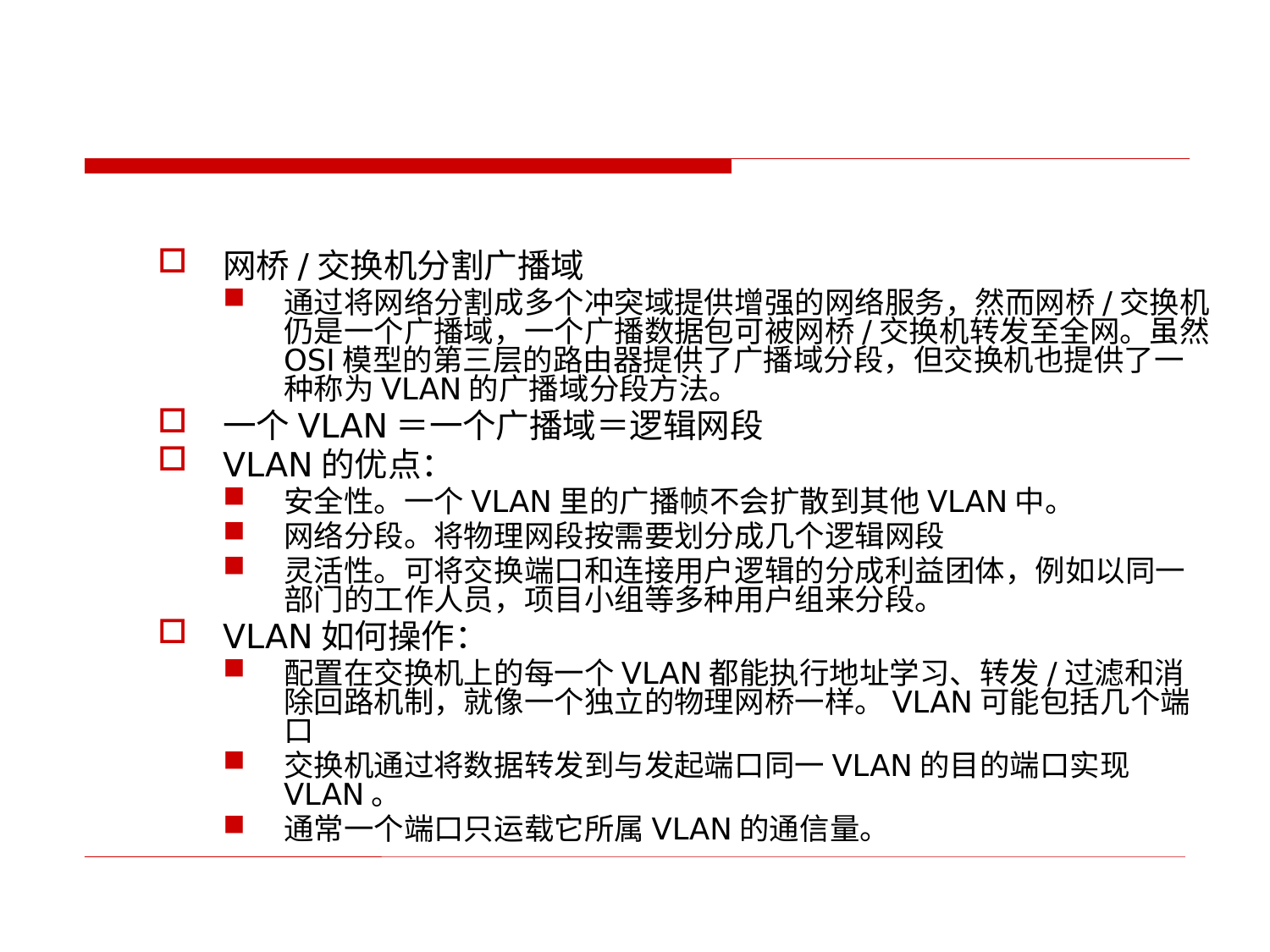

#
网桥/交换机分割广播域
通过将网络分割成多个冲突域提供增强的网络服务，然而网桥/交换机仍是一个广播域，一个广播数据包可被网桥/交换机转发至全网。虽然OSI模型的第三层的路由器提供了广播域分段，但交换机也提供了一种称为VLAN的广播域分段方法。
一个VLAN＝一个广播域＝逻辑网段
VLAN的优点：
安全性。一个VLAN里的广播帧不会扩散到其他VLAN中。
网络分段。将物理网段按需要划分成几个逻辑网段
灵活性。可将交换端口和连接用户逻辑的分成利益团体，例如以同一部门的工作人员，项目小组等多种用户组来分段。
VLAN如何操作：
配置在交换机上的每一个VLAN都能执行地址学习、转发/过滤和消除回路机制，就像一个独立的物理网桥一样。VLAN可能包括几个端口
交换机通过将数据转发到与发起端口同一VLAN的目的端口实现VLAN。
通常一个端口只运载它所属VLAN的通信量。